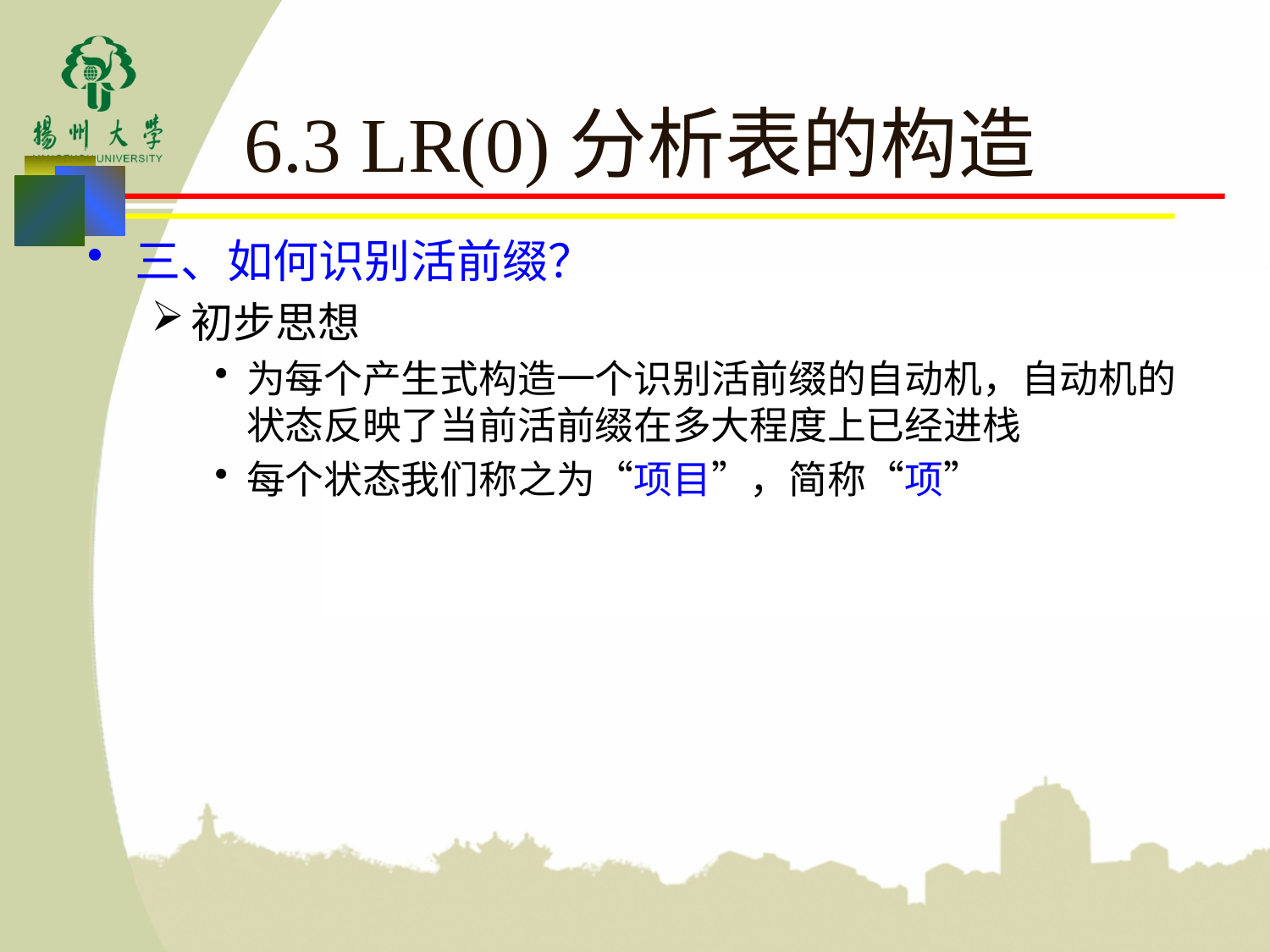

# 6.3 LR(0)分析表的构造
三、如何识别活前缀？
初步思想
为每个产生式构造一个识别活前缀的自动机，自动机的状态反映了当前活前缀在多大程度上已经进栈
每个状态我们称之为“项目”，简称“项”

36